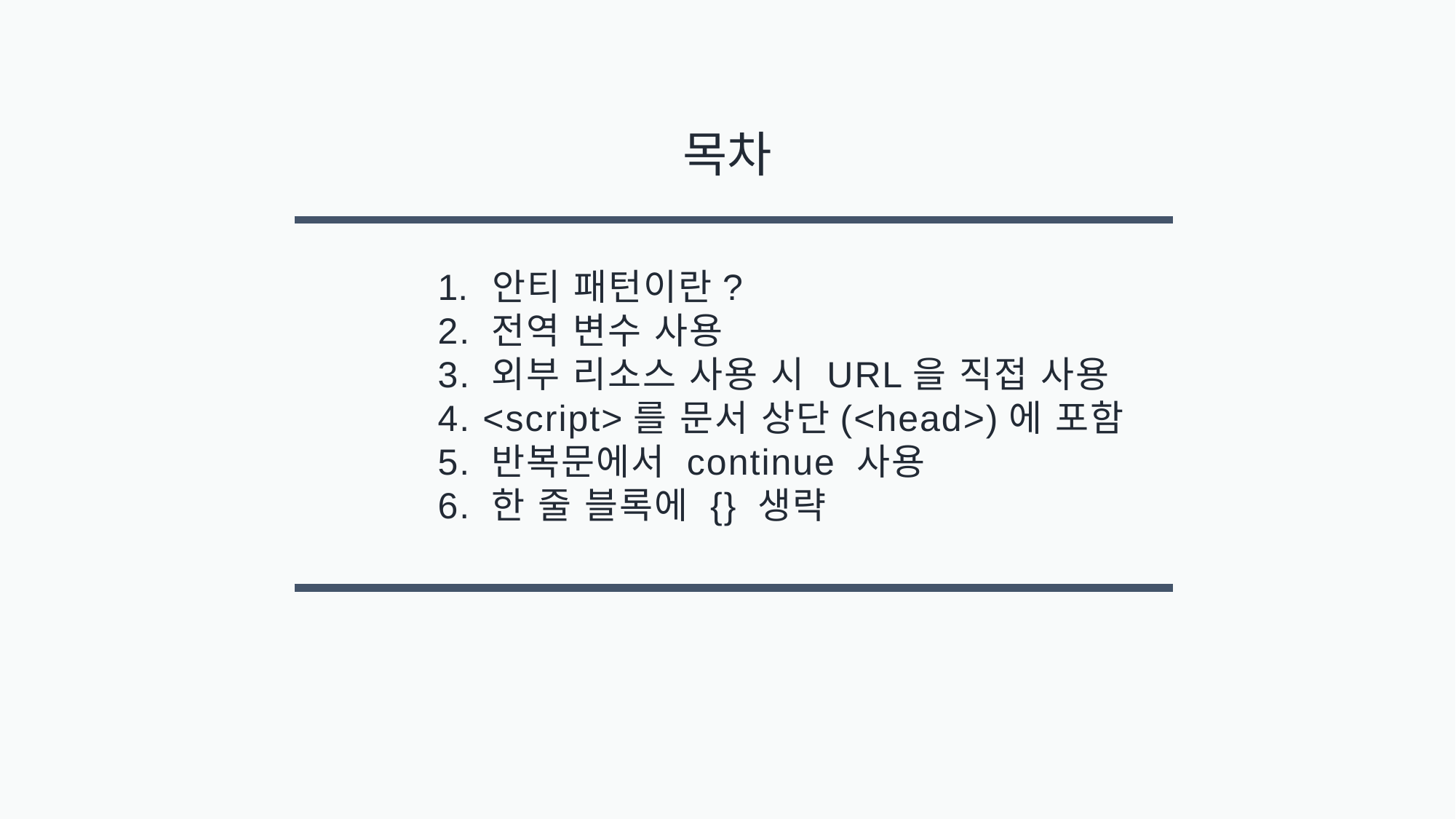

목차
안티 패턴이란?
2. 전역 변수 사용
3. 외부 리소스 사용 시 URL을 직접 사용
4. <script>를 문서 상단(<head>)에 포함
5. 반복문에서 continue 사용
6. 한 줄 블록에 {} 생략